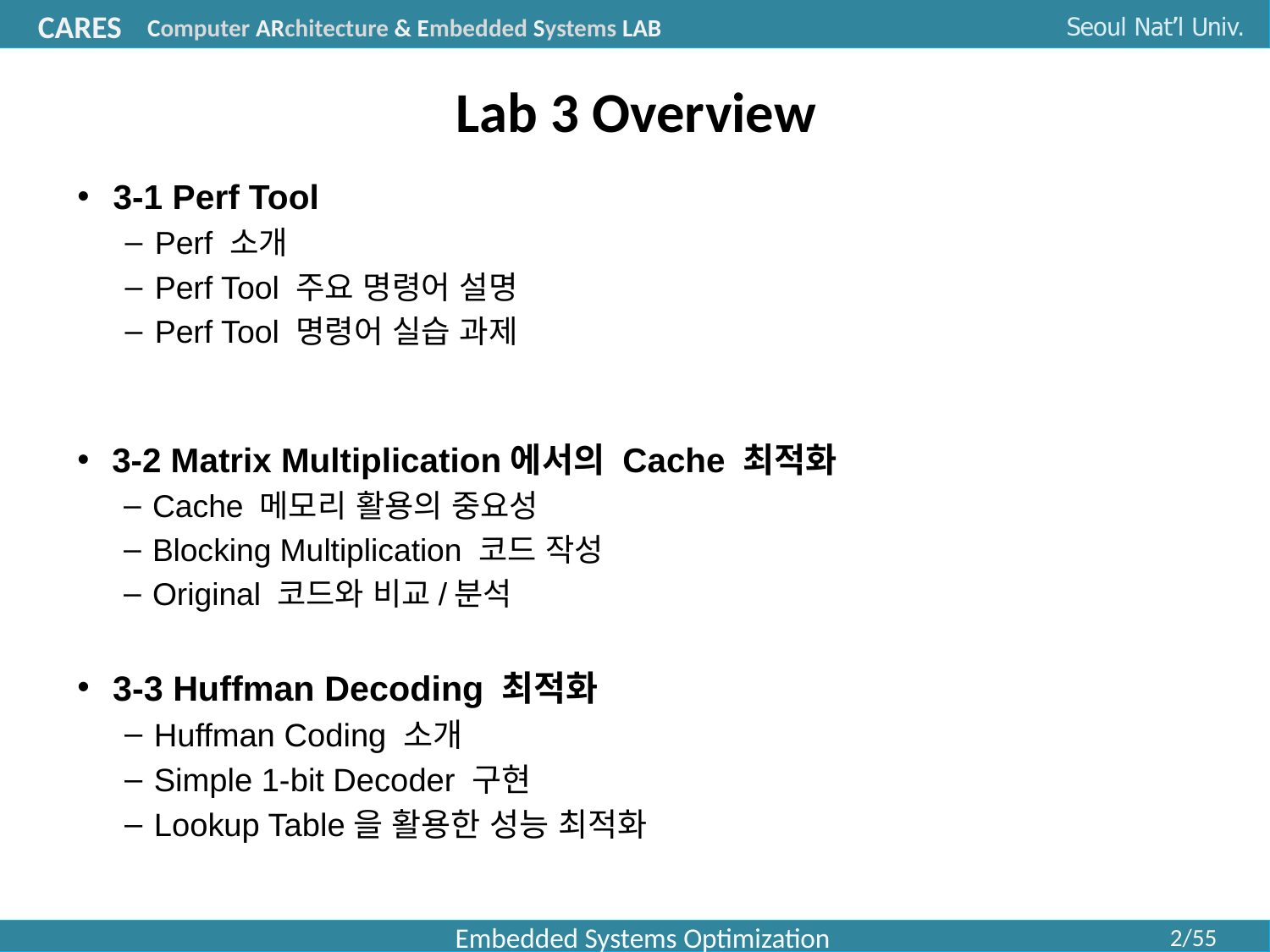

# Lab 3 Overview
3-1 Perf Tool
Perf 소개
Perf Tool 주요 명령어 설명
Perf Tool 명령어 실습 과제
3-2 Matrix Multiplication에서의 Cache 최적화
Cache 메모리 활용의 중요성
Blocking Multiplication 코드 작성
Original 코드와 비교/분석
3-3 Huffman Decoding 최적화
Huffman Coding 소개
Simple 1-bit Decoder 구현
Lookup Table을 활용한 성능 최적화
Embedded Systems Optimization
2/55